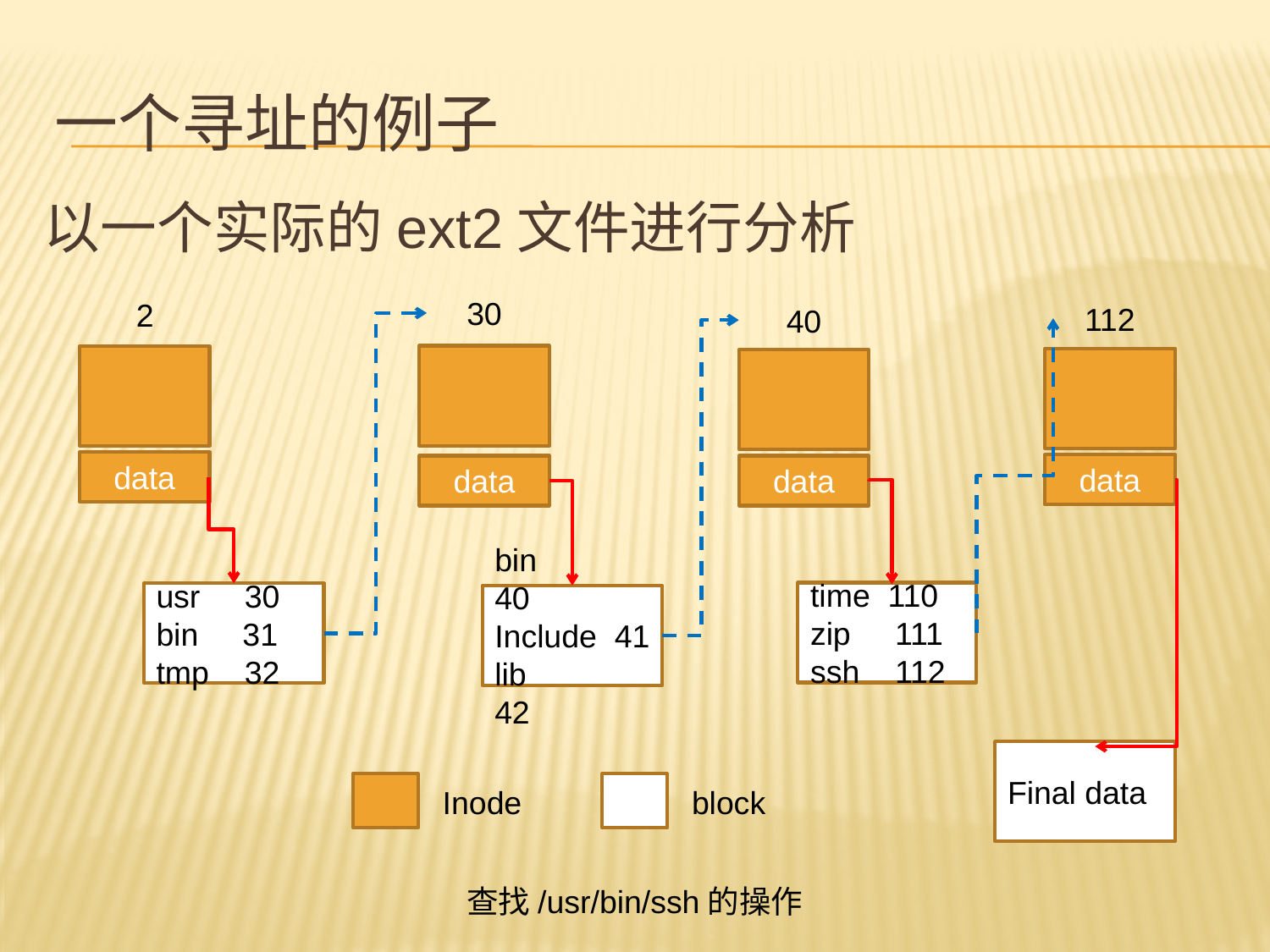

# 一个寻址的例子
以一个实际的ext2文件进行分析
30
2
112
40

data
data
data
data
time  110
zip     111
ssh    112
usr     30
bin     31
tmp    32
bin         40
Include  41
lib          42
Final data

block
Inode
查找/usr/bin/ssh的操作